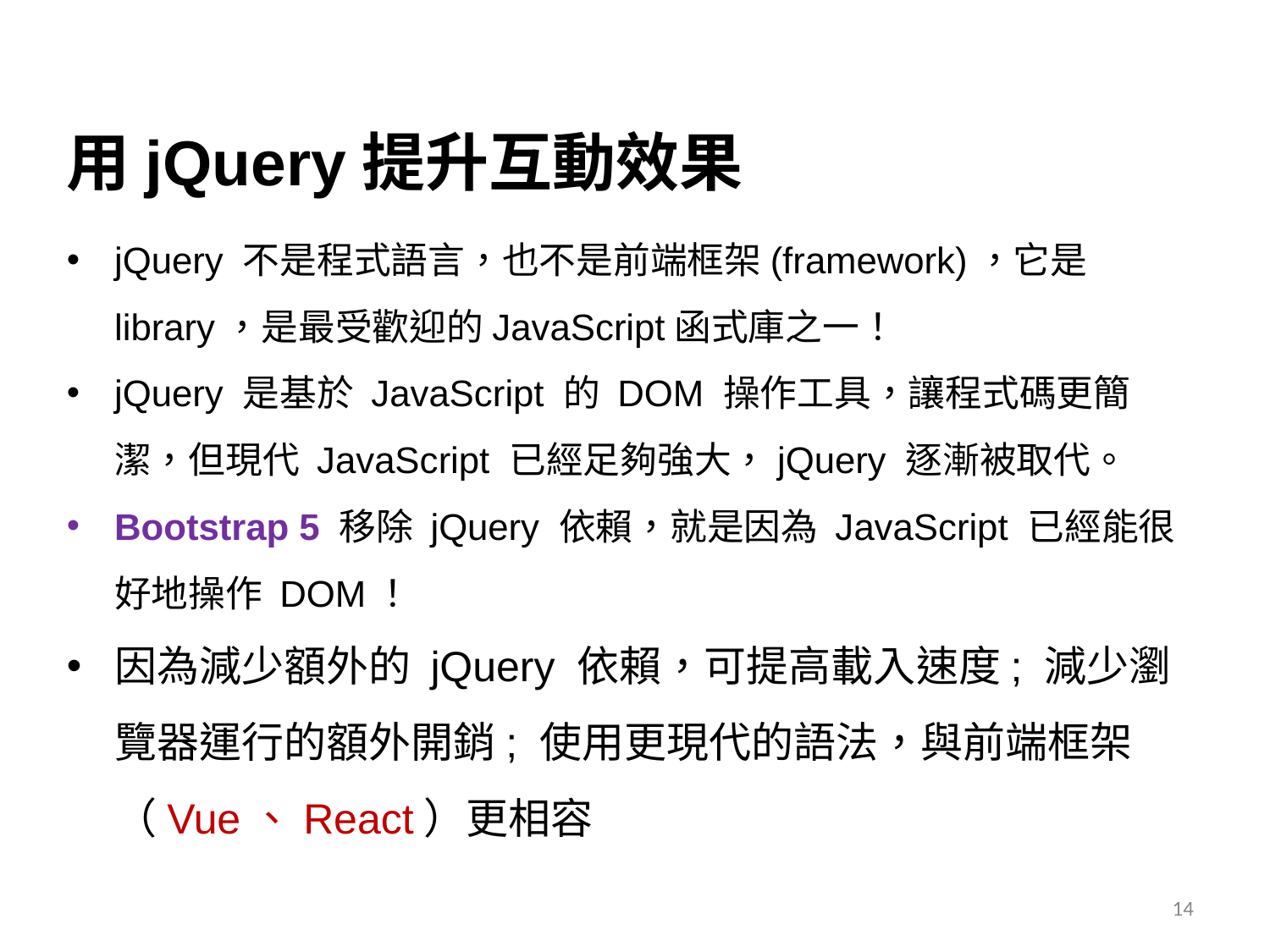

用jQuery提升互動效果
jQuery 不是程式語言，也不是前端框架(framework)，它是library，是最受歡迎的JavaScript函式庫之一！
jQuery 是基於 JavaScript 的 DOM 操作工具，讓程式碼更簡潔，但現代 JavaScript 已經足夠強大，jQuery 逐漸被取代。
Bootstrap 5 移除 jQuery 依賴，就是因為 JavaScript 已經能很好地操作 DOM！
因為減少額外的 jQuery 依賴，可提高載入速度; 減少瀏覽器運行的額外開銷; 使用更現代的語法，與前端框架（Vue、React）更相容
14